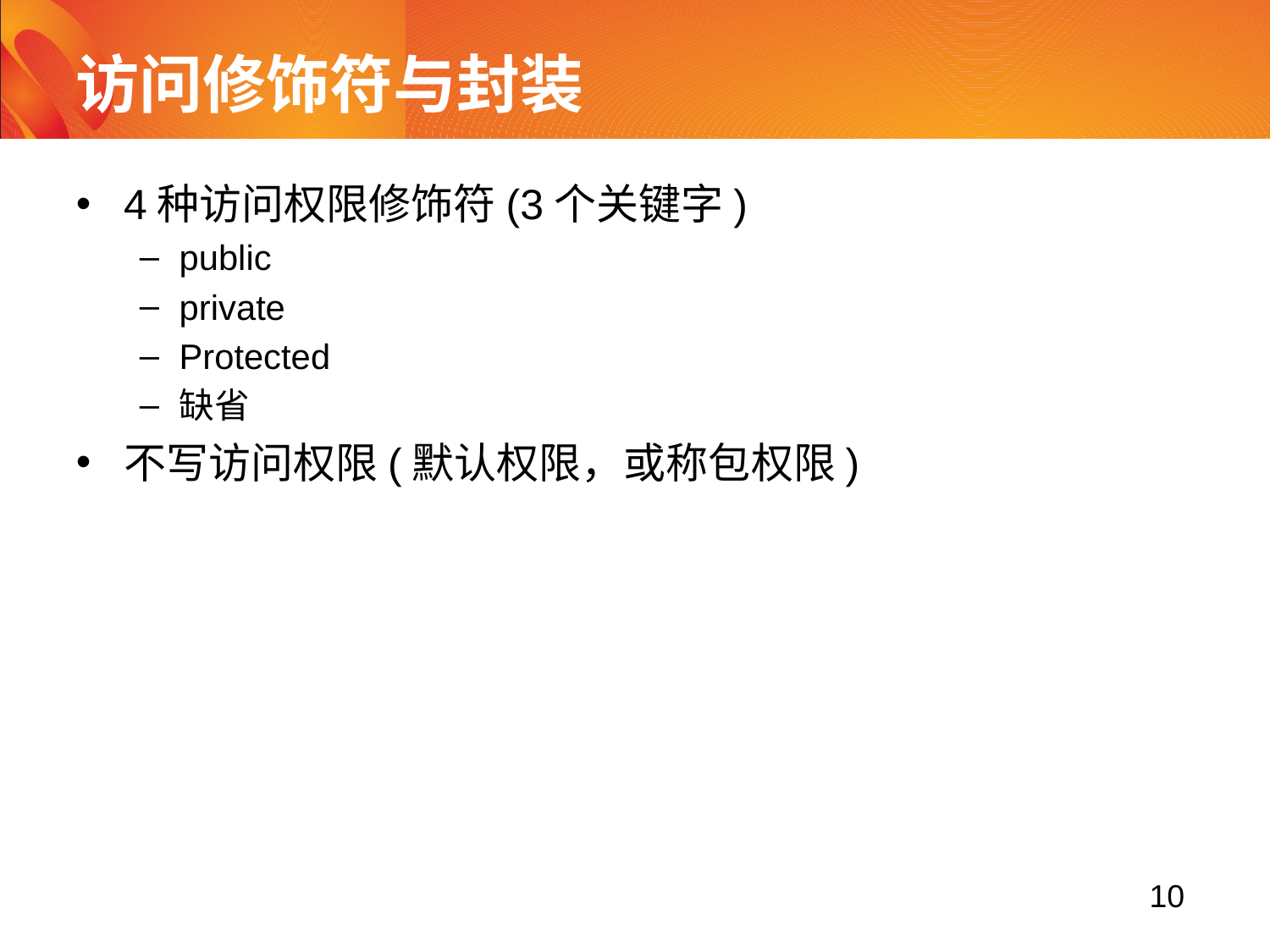

# 访问修饰符与封装
4种访问权限修饰符(3个关键字)
public
private
Protected
缺省
不写访问权限(默认权限，或称包权限)